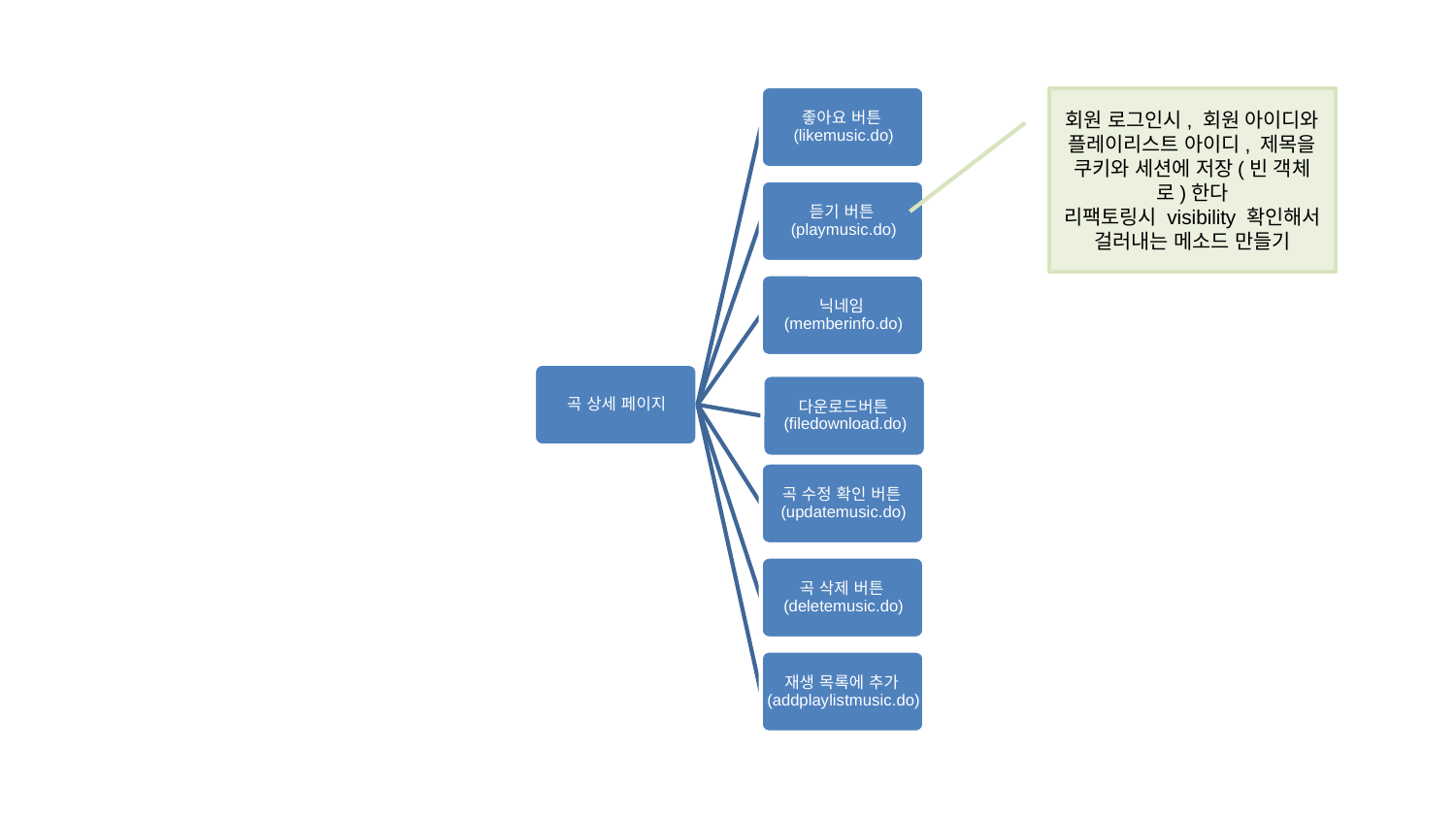

곡 상세 페이지

좋아요 버튼(likemusic.do)

듣기 버튼(playmusic.do)

닉네임(memberinfo.do)

다운로드버튼(filedownload.do)

곡 수정 확인 버튼(updatemusic.do)

곡 삭제 버튼(deletemusic.do)

재생 목록에 추가(addplaylistmusic.do)
회원 로그인시, 회원 아이디와 플레이리스트 아이디, 제목을 쿠키와 세션에 저장(빈 객체로)한다
리팩토링시 visibility 확인해서 걸러내는 메소드 만들기